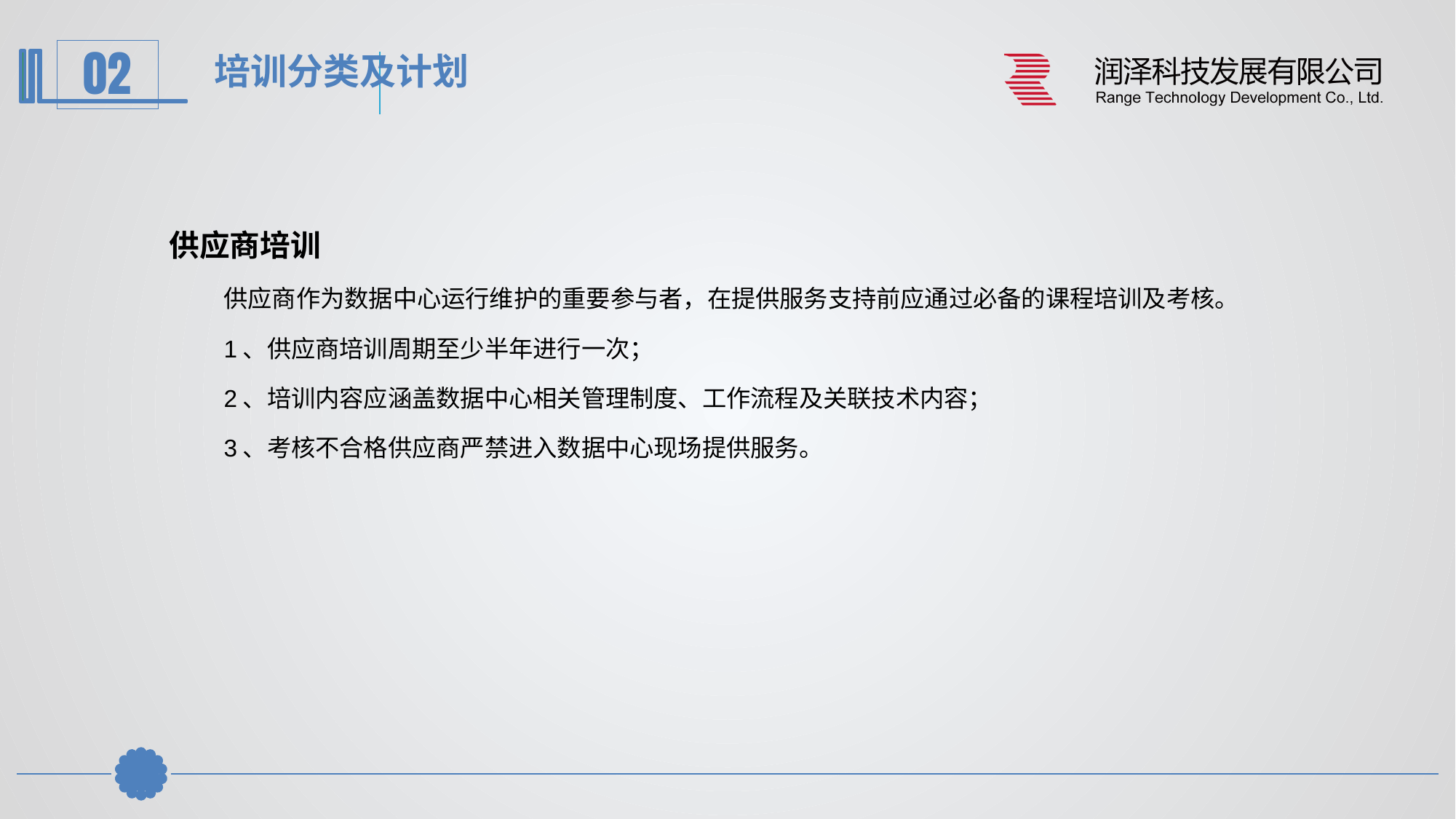

培训分类及计划
供应商培训
供应商作为数据中心运行维护的重要参与者，在提供服务支持前应通过必备的课程培训及考核。
1、供应商培训周期至少半年进行一次；
2、培训内容应涵盖数据中心相关管理制度、工作流程及关联技术内容；
3、考核不合格供应商严禁进入数据中心现场提供服务。
6